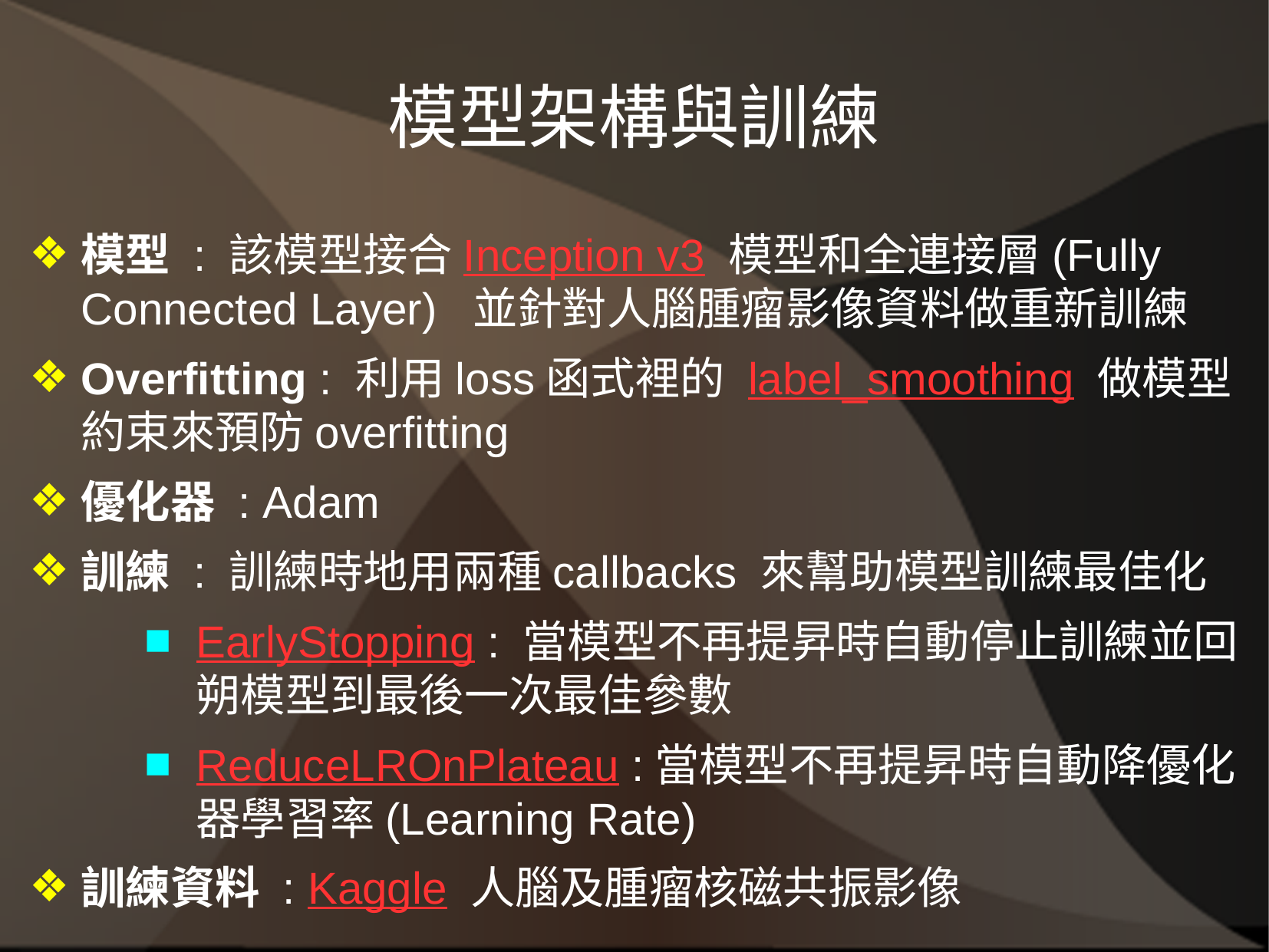

# 模型架構與訓練
模型 : 該模型接合Inception v3 模型和全連接層(Fully Connected Layer)  並針對人腦腫瘤影像資料做重新訓練
Overfitting : 利用loss函式裡的 label_smoothing 做模型約束來預防overfitting
優化器 : Adam
訓練 : 訓練時地用兩種callbacks 來幫助模型訓練最佳化
EarlyStopping : 當模型不再提昇時自動停止訓練並回朔模型到最後一次最佳參數
ReduceLROnPlateau :當模型不再提昇時自動降優化器學習率(Learning Rate)
訓練資料 : Kaggle 人腦及腫瘤核磁共振影像